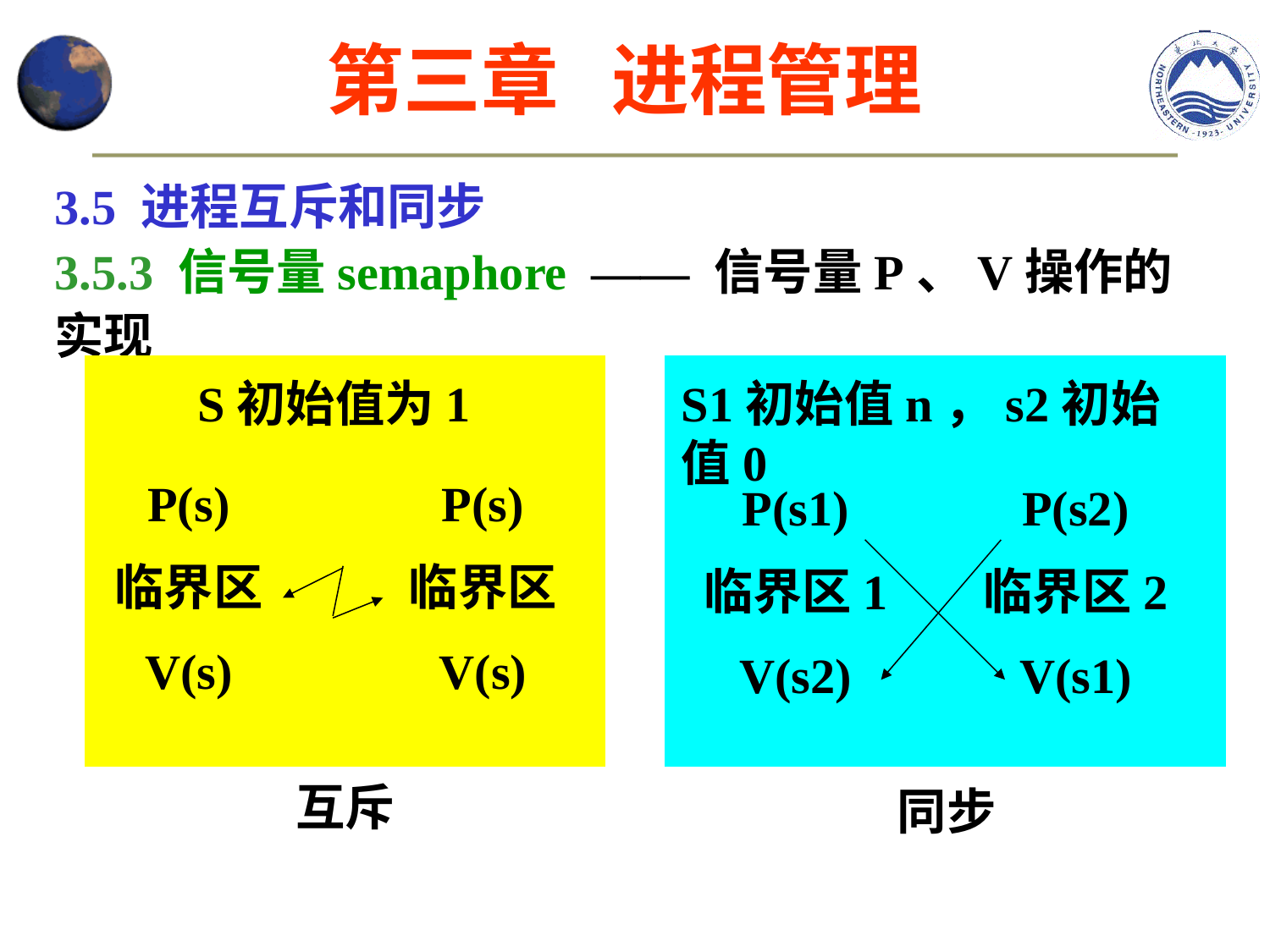

第三章   进程管理
3.5 进程互斥和同步
3.5.3 信号量semaphore  —— 信号量P、V操作的实现

S初始值为1
P(s)
临界区
V(s)
P(s)
临界区
V(s)

互斥

S1初始值n，s2初始值0
P(s1)
临界区1
V(s2)
P(s2)
临界区2
V(s1)

同步